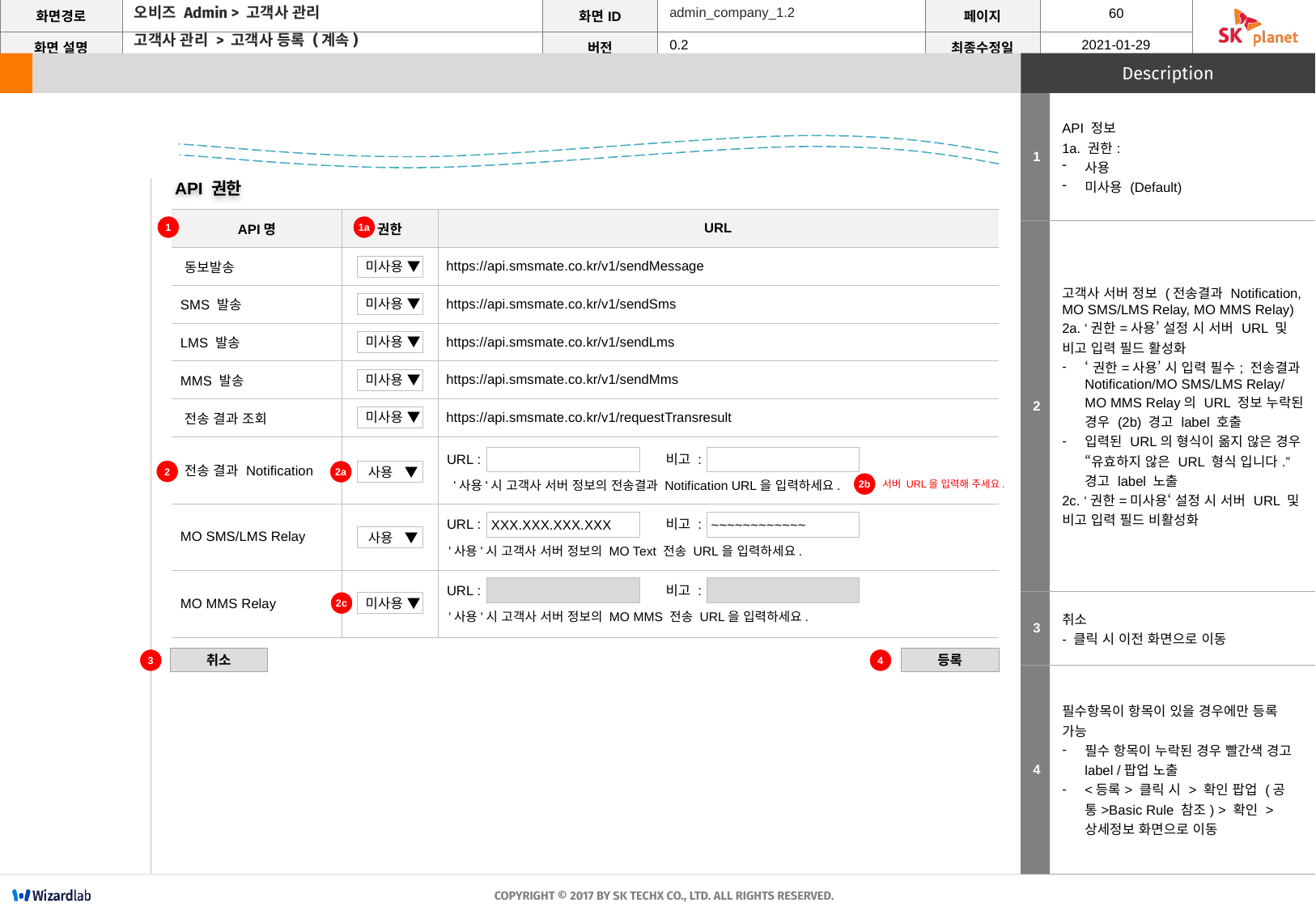

admin_company_1.2
오비즈 Admin > 고객사 관리
고객사 관리 > 고객사 등록 (계속)
| 1 | API 정보 1a. 권한: 사용 미사용 (Default) |
| --- | --- |
| 2 | 고객사 서버 정보 (전송결과 Notification, MO SMS/LMS Relay, MO MMS Relay) 2a. ‘권한=사용’ 설정 시 서버 URL 및 비고 입력 필드 활성화 ‘권한=사용’ 시 입력 필수; 전송결과 Notification/MO SMS/LMS Relay/MO MMS Relay의 URL 정보 누락된 경우 (2b) 경고 label 호출 입력된 URL의 형식이 옮지 않은 경우 “유효하지 않은 URL 형식 입니다.” 경고 label 노출 2c. ‘권한=미사용‘ 설정 시 서버 URL 및 비고 입력 필드 비활성화 |
| 3 | 취소 - 클릭 시 이전 화면으로 이동 |
| 4 | 필수항목이 항목이 있을 경우에만 등록 가능 필수 항목이 누락된 경우 빨간색 경고 label /팝업 노출 <등록> 클릭 시 > 확인 팝업 (공통>Basic Rule 참조) > 확인 > 상세정보 화면으로 이동 |

API 권한
| API명 | 권한 | URL |
| --- | --- | --- |
| 동보발송 |  | https://api.smsmate.co.kr/v1/sendMessage |
| SMS 발송 |  | https://api.smsmate.co.kr/v1/sendSms |
| LMS 발송 |  | https://api.smsmate.co.kr/v1/sendLms |
| MMS 발송 |  | https://api.smsmate.co.kr/v1/sendMms |
| 전송 결과 조회 |  | https://api.smsmate.co.kr/v1/requestTransresult |
| 전송 결과 Notification |  |  |
| MO SMS/LMS Relay |  |  |
| MO MMS Relay |  |  |
1
1a
 미사용 ▼
 미사용 ▼
 미사용 ▼
 미사용 ▼
 미사용 ▼
URL :
비고 :

2
2a
 사용   ▼
서버 URL을 입력해 주세요.
'사용'시 고객사 서버 정보의 전송결과 Notification URL을 입력하세요.
2b
URL :
비고 :
XXX.XXX.XXX.XXX
~~~~~~~~~~~~
 사용   ▼
'사용'시 고객사 서버 정보의 MO Text 전송 URL을 입력하세요.
URL :
비고 :

 미사용 ▼
2c
'사용'시 고객사 서버 정보의 MO MMS 전송 URL을 입력하세요.
취소
등록
3
4